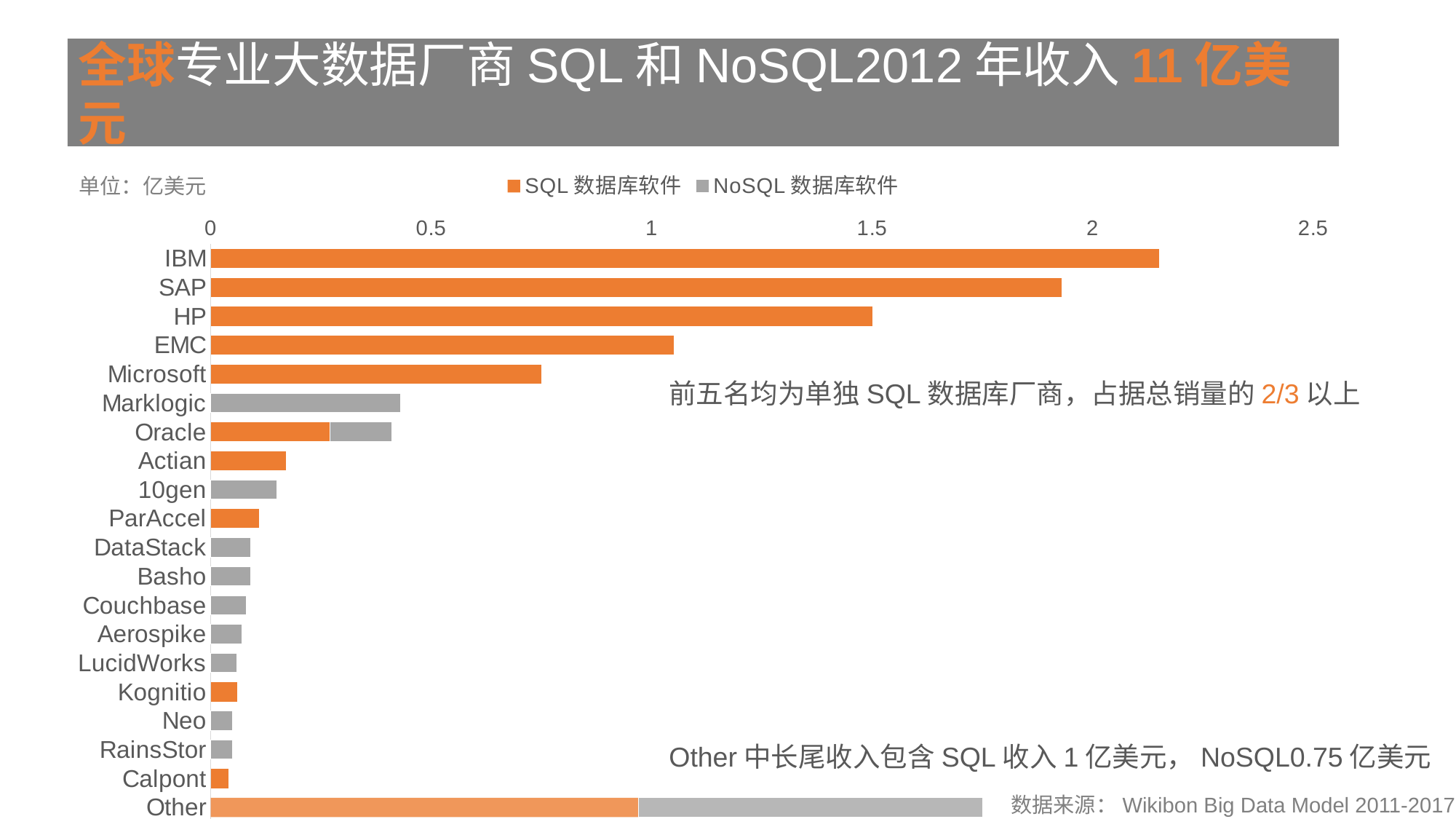

全球专业大数据厂商SQL和NoSQL2012年收入11亿美元

### Chart

| Category | SQL数据库软件 | NoSQL数据库软件 |
|---|---|---|
| IBM | 2.15 | 0.0 |
| SAP | 1.93 | 0.0 |
| HP | 1.5 | 0.0 |
| EMC | 1.05 | 0.0 |
| Microsoft | 0.75 | 0.0 |
| Marklogic | 0.0 | 0.43 |
| Oracle | 0.27 | 0.14 |
| Actian | 0.17 | 0.0 |
| 10gen | 0.0 | 0.15 |
| ParAccel | 0.11 | 0.0 |
| DataStack | 0.0 | 0.09 |
| Basho | 0.0 | 0.09 |
| Couchbase | 0.0 | 0.08 |
| Aerospike | 0.0 | 0.07 |
| LucidWorks | 0.0 | 0.06 |
| Kognitio | 0.06 | 0.0 |
| Neo | 0.0 | 0.05 |
| RainsStor | 0.0 | 0.05 |
| Calpont | 0.04 | 0.0 |
| Other | 0.97 | 0.78 |
单位：亿美元
前五名均为单独SQL数据库厂商，占据总销量的2/3以上
Other中长尾收入包含SQL收入1亿美元，NoSQL0.75亿美元
数据来源：Wikibon Big Data Model 2011-2017